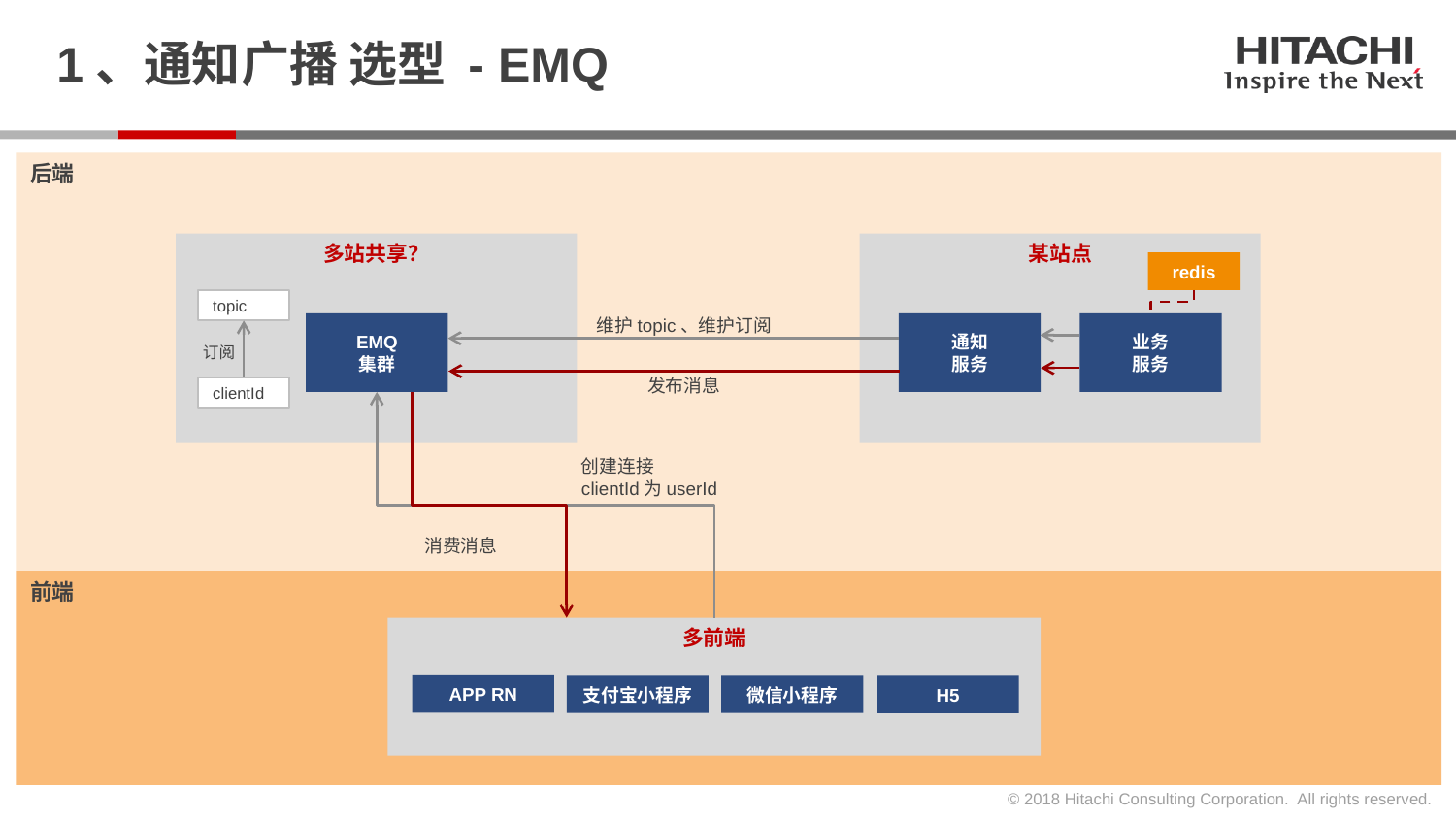

# 1、通知广播 选型 - EMQ
后端
多站共享？
某站点
redis
topic
维护topic、维护订阅
通知
服务
业务
服务
EMQ
集群
订阅
发布消息
clientId
创建连接
clientId为userId
消费消息
前端
多前端
APP RN
支付宝小程序
微信小程序
H5